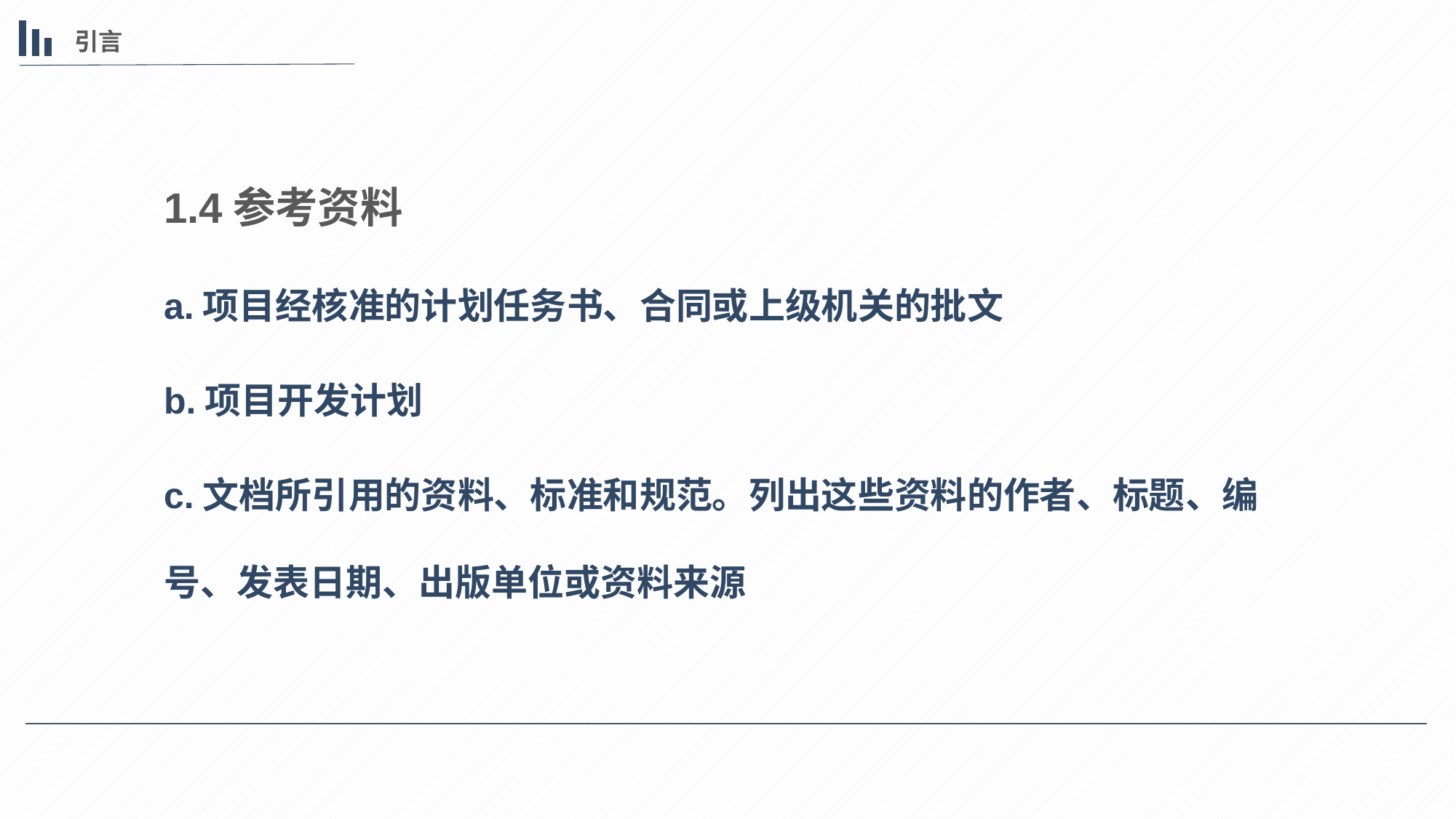

引言

1.4参考资料
a.项目经核准的计划任务书、合同或上级机关的批文
b.项目开发计划
c.文档所引用的资料、标准和规范。列出这些资料的作者、标题、编号、发表日期、出版单位或资料来源